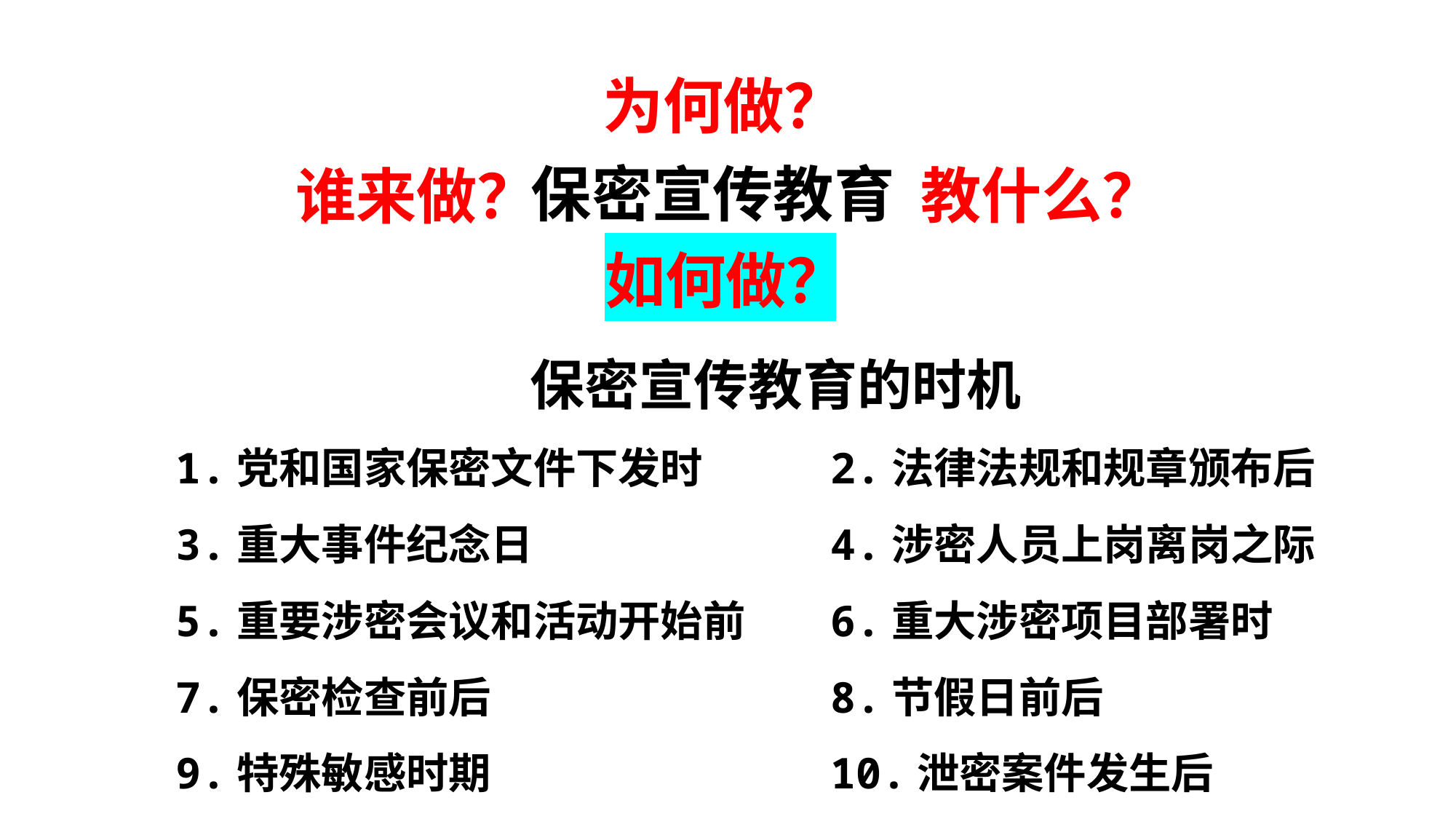

为何做？
保密宣传教育
教什么？
谁来做？
如何做？
保密宣传教育的时机
1.党和国家保密文件下发时		2.法律法规和规章颁布后
3.重大事件纪念日			4.涉密人员上岗离岗之际
5.重要涉密会议和活动开始前	6.重大涉密项目部署时
7.保密检查前后				8.节假日前后
9.特殊敏感时期				10.泄密案件发生后